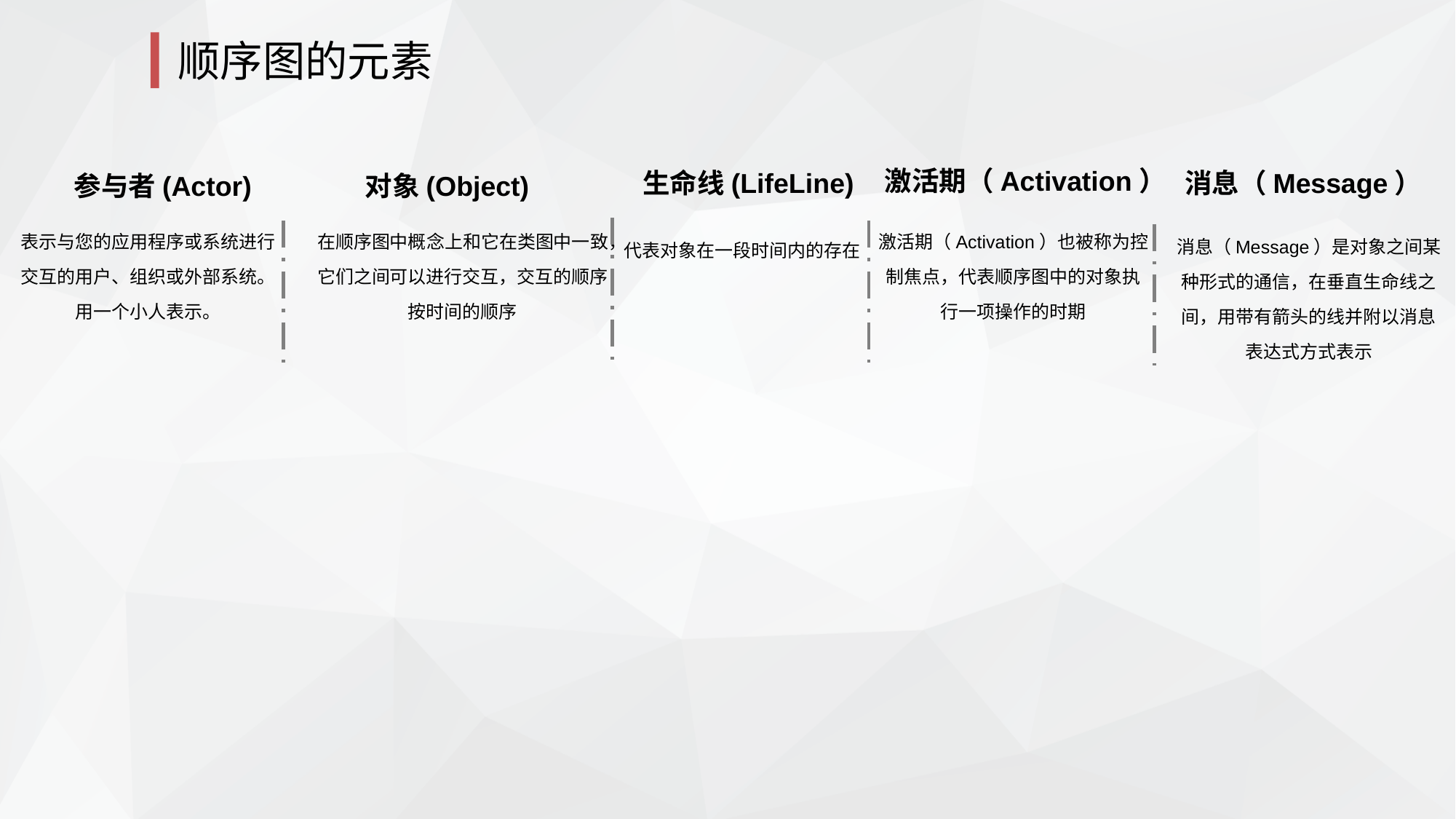

顺序图的元素

激活期（Activation）
消息（Message）
生命线(LifeLine)
参与者(Actor)
对象(Object)
激活期（Activation）也被称为控制焦点，代表顺序图中的对象执行一项操作的时期
表示与您的应用程序或系统进行交互的用户、组织或外部系统。用一个小人表示。
在顺序图中概念上和它在类图中一致，它们之间可以进行交互，交互的顺序按时间的顺序
消息（Message）是对象之间某种形式的通信，在垂直生命线之间，用带有箭头的线并附以消息表达式方式表示
代表对象在一段时间内的存在